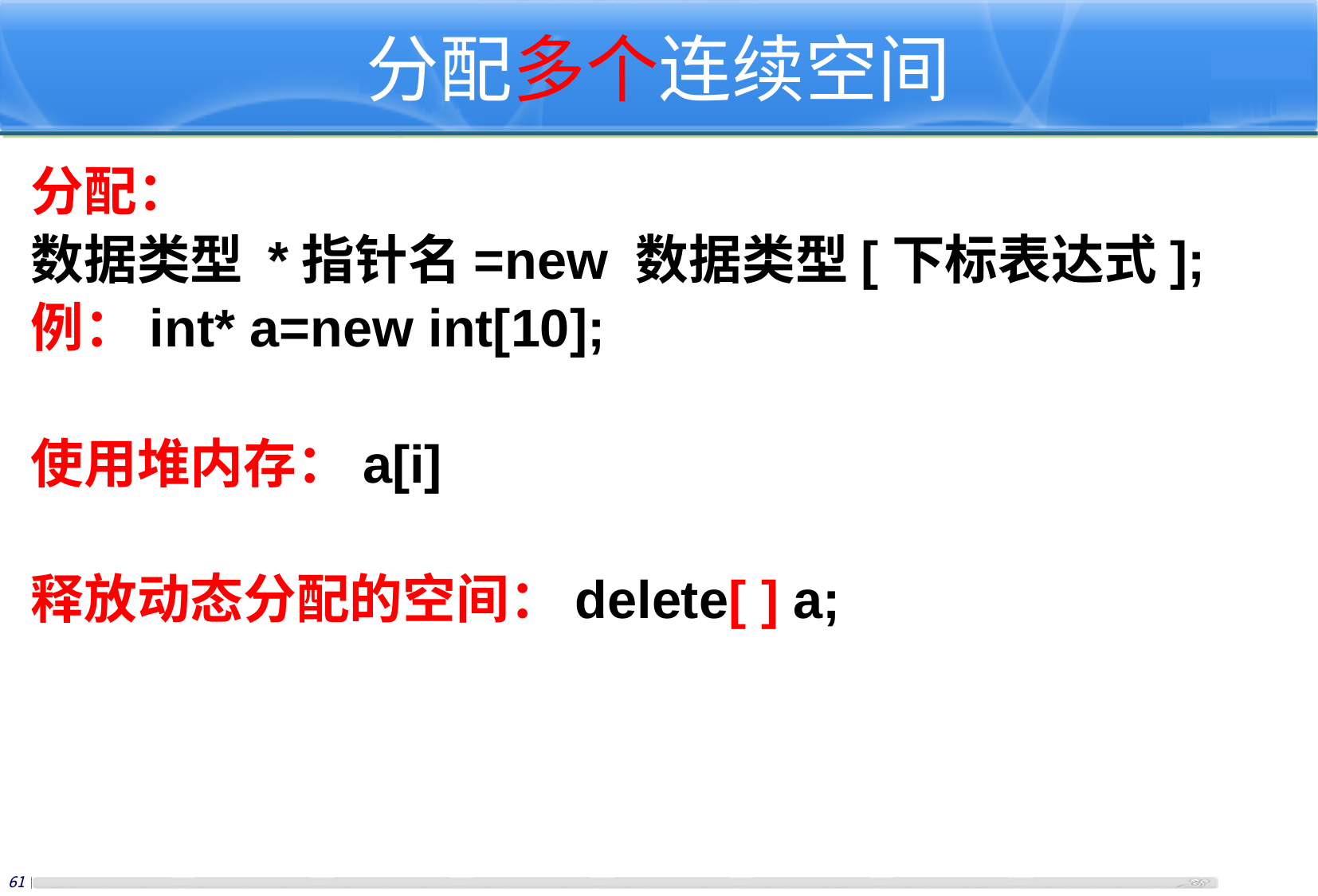

分配多个连续空间
分配：
数据类型 *指针名=new 数据类型[下标表达式];
例：int* a=new int[10];

使用堆内存：a[i]

释放动态分配的空间：delete[ ] a;